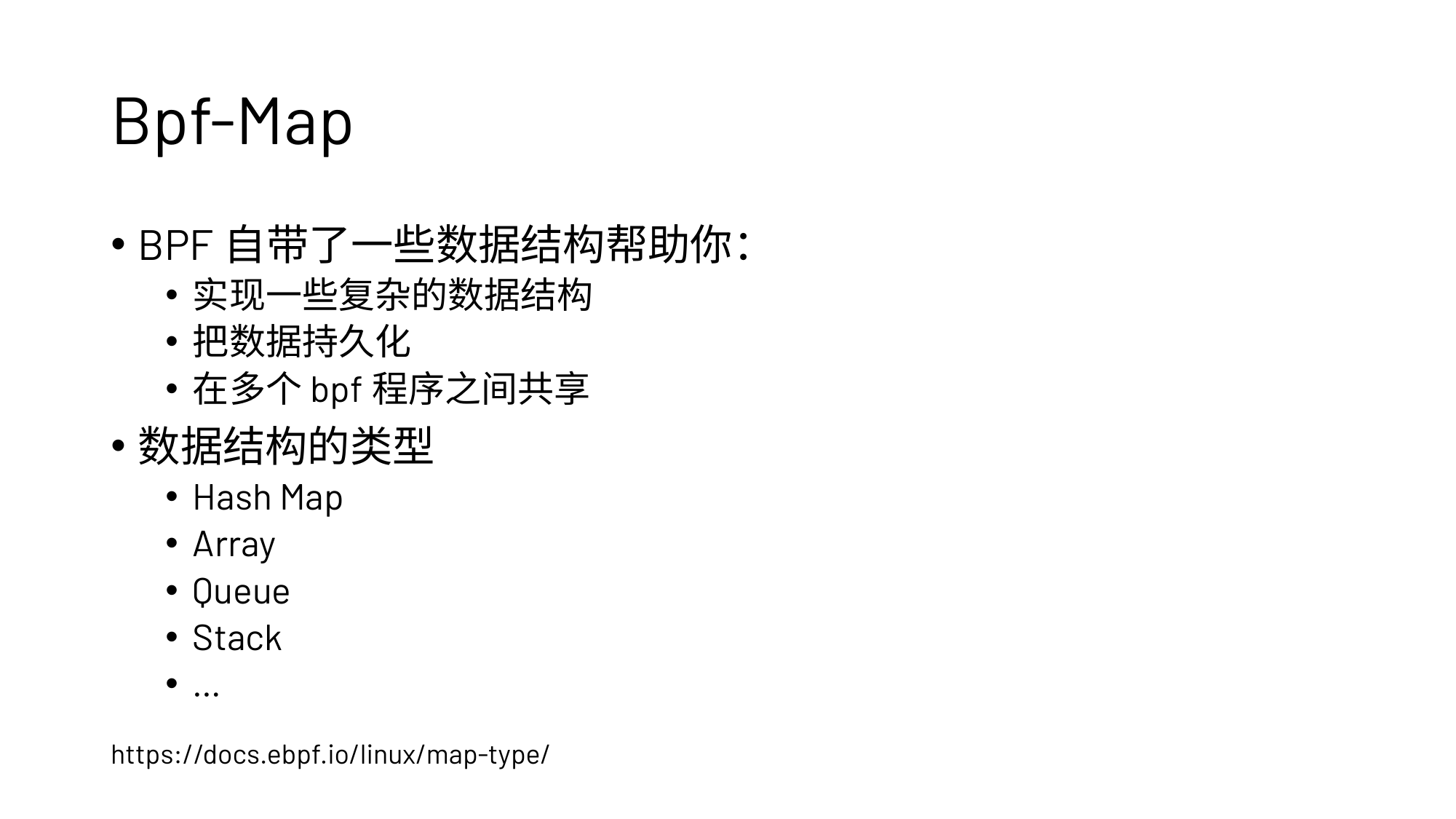

# Bpf-Map
BPF自带了一些数据结构帮助你：
实现一些复杂的数据结构
把数据持久化
在多个bpf程序之间共享
数据结构的类型
Hash Map
Array
Queue
Stack
…

https://docs.ebpf.io/linux/map-type/